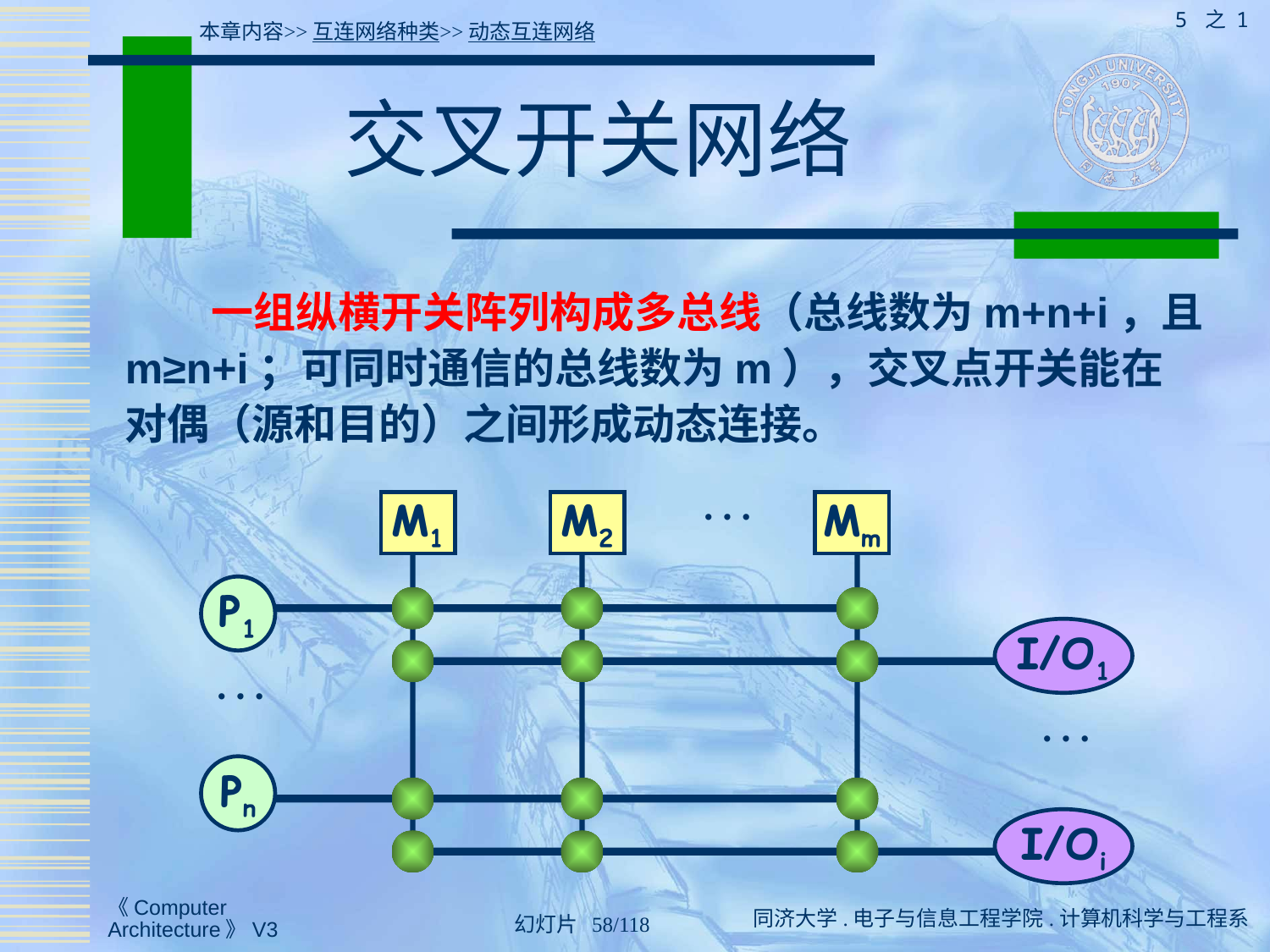

5 之 1
本章内容>>互连网络种类>>动态互连网络
# 交叉开关网络

        一组纵横开关阵列构成多总线（总线数为m+n+i，且m≥n+i；可同时通信的总线数为m），交叉点开关能在对偶（源和目的）之间形成动态连接。
…
M1
M2
Mm

P1

I/O1

…

…
Pn

I/Oi